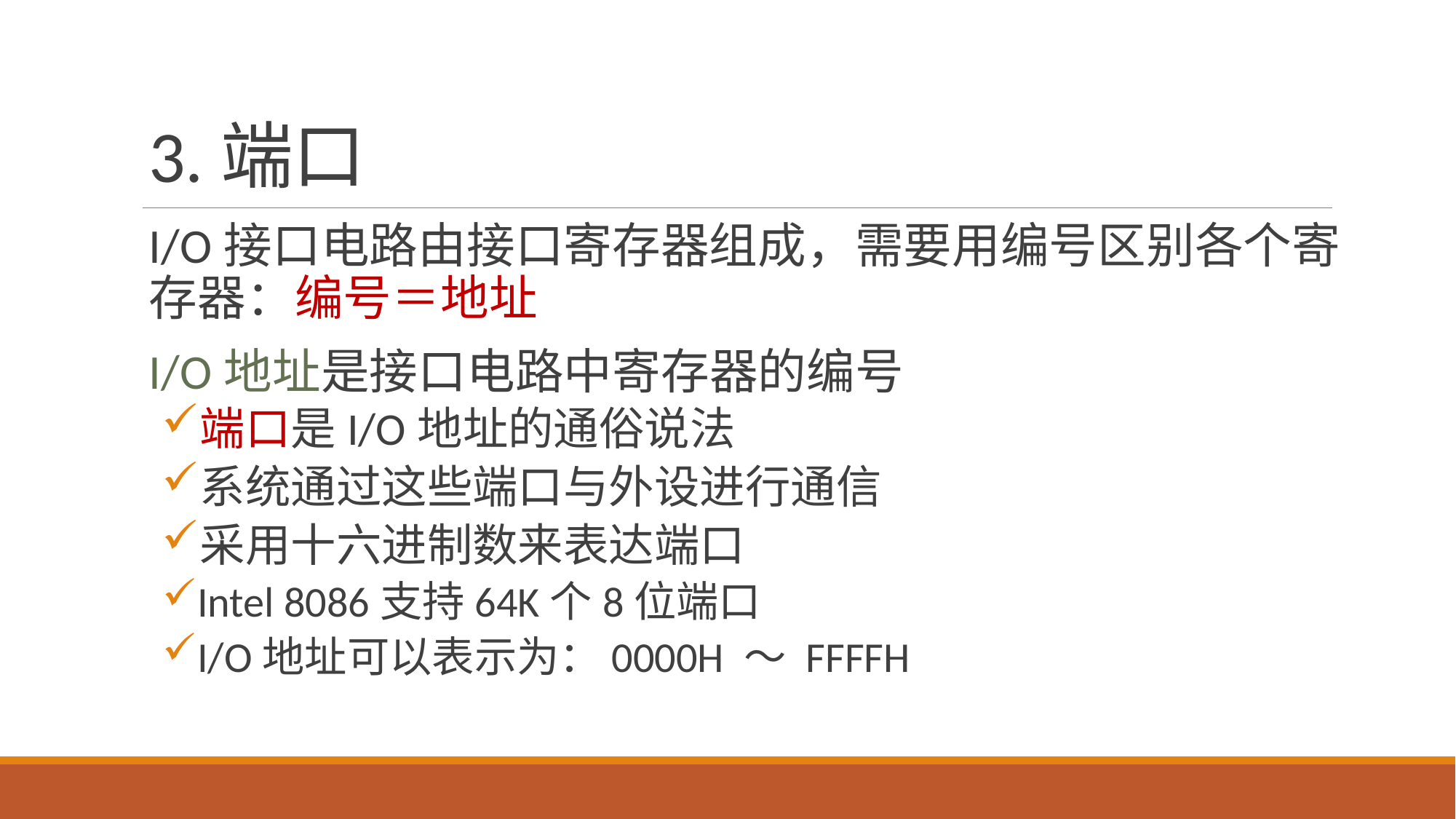

# 3.端口
I/O接口电路由接口寄存器组成，需要用编号区别各个寄存器：编号＝地址
I/O地址是接口电路中寄存器的编号
端口是I/O地址的通俗说法
系统通过这些端口与外设进行通信
采用十六进制数来表达端口
Intel 8086支持64K个8位端口
I/O地址可以表示为：0000H ～ FFFFH